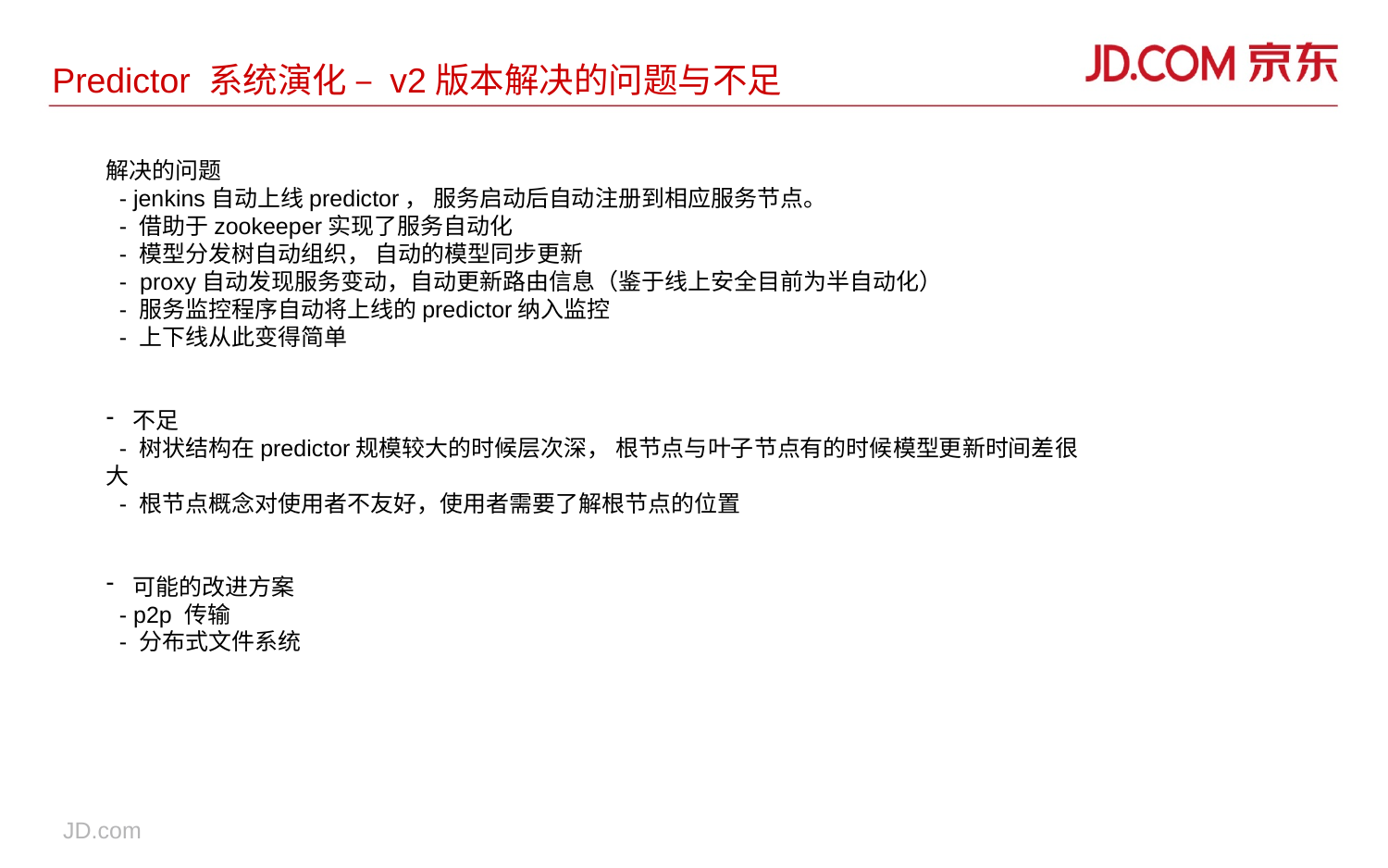

# Predictor 系统演化 – v2版本解决的问题与不足
解决的问题
  - jenkins自动上线predictor， 服务启动后自动注册到相应服务节点。
  - 借助于zookeeper实现了服务自动化
  - 模型分发树自动组织， 自动的模型同步更新
  -  proxy自动发现服务变动，自动更新路由信息（鉴于线上安全目前为半自动化）
  - 服务监控程序自动将上线的predictor纳入监控
  - 上下线从此变得简单

不足
  - 树状结构在predictor规模较大的时候层次深， 根节点与叶子节点有的时候模型更新时间差很大
  - 根节点概念对使用者不友好，使用者需要了解根节点的位置

可能的改进方案
  - p2p 传输
  - 分布式文件系统